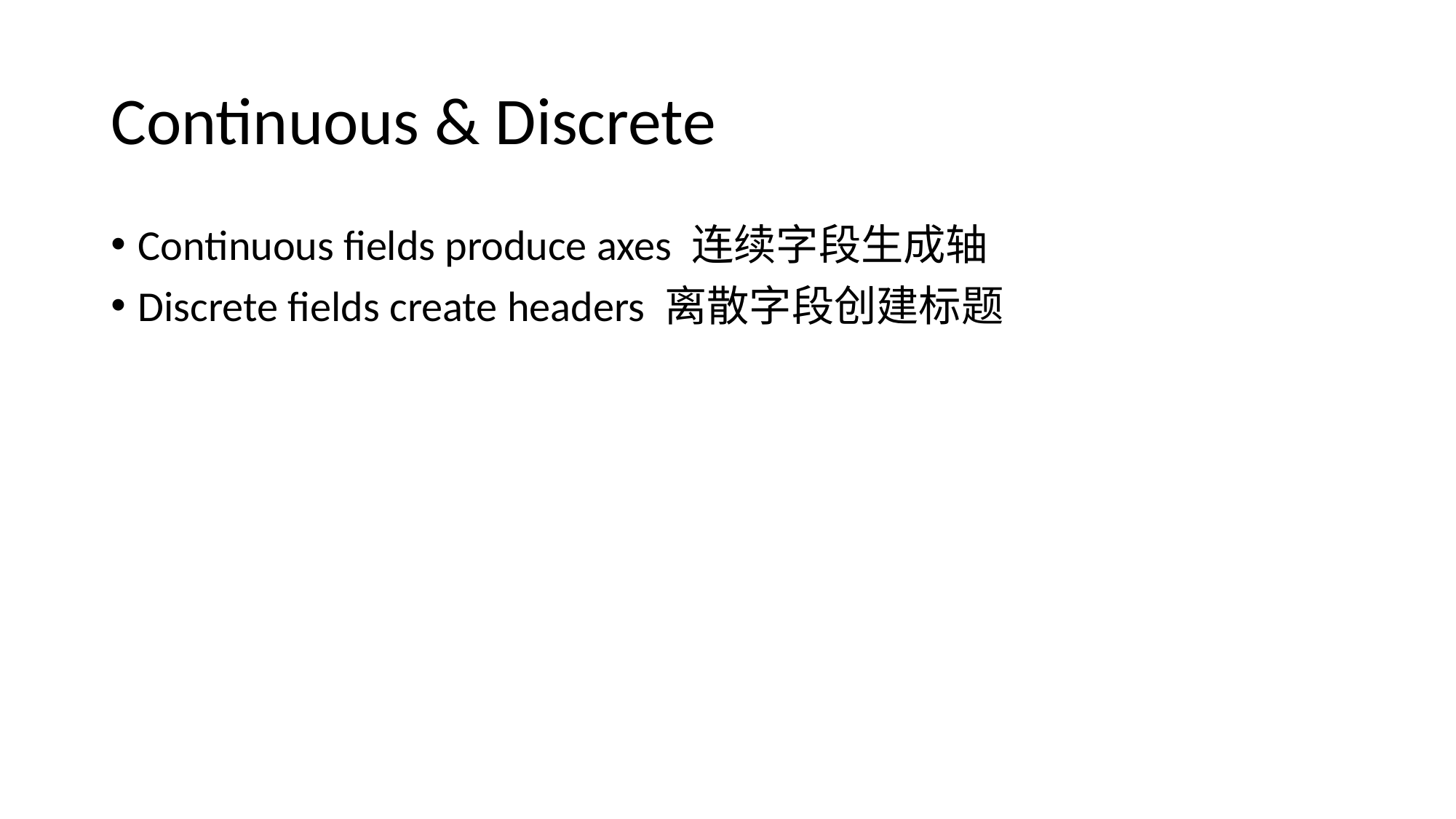

# Continuous & Discrete
Continuous fields produce axes 连续字段生成轴
Discrete fields create headers 离散字段创建标题